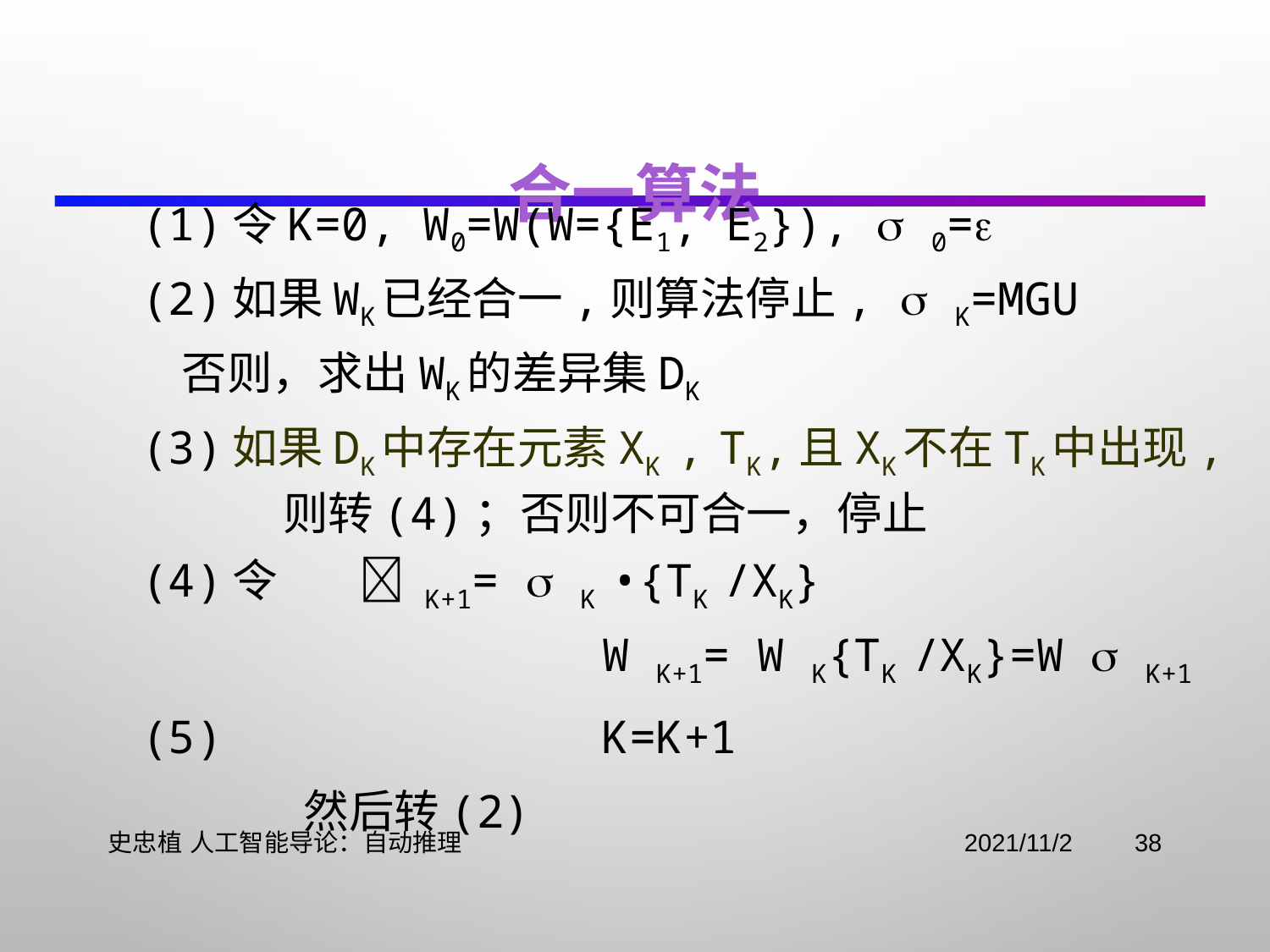

# 合一算法
(1)令k=0, W0=W(W={E1, E2}), σ 0=ε
(2)如果Wk已经合一,则算法停止, σ k=mgu
   否则，求出Wk的差异集Dk
(3)如果Dk中存在元素xk , tk,且xk不在tk中出现,则转(4)；否则不可合一，停止
(4)令        σ k+1= σ k •{tk /xk}
                 W k+1= W k{tk /xk}=W σ k+1
(5)              k=k+1
               然后转(2)
史忠植 人工智能导论：自动推理
2021/11/2
38